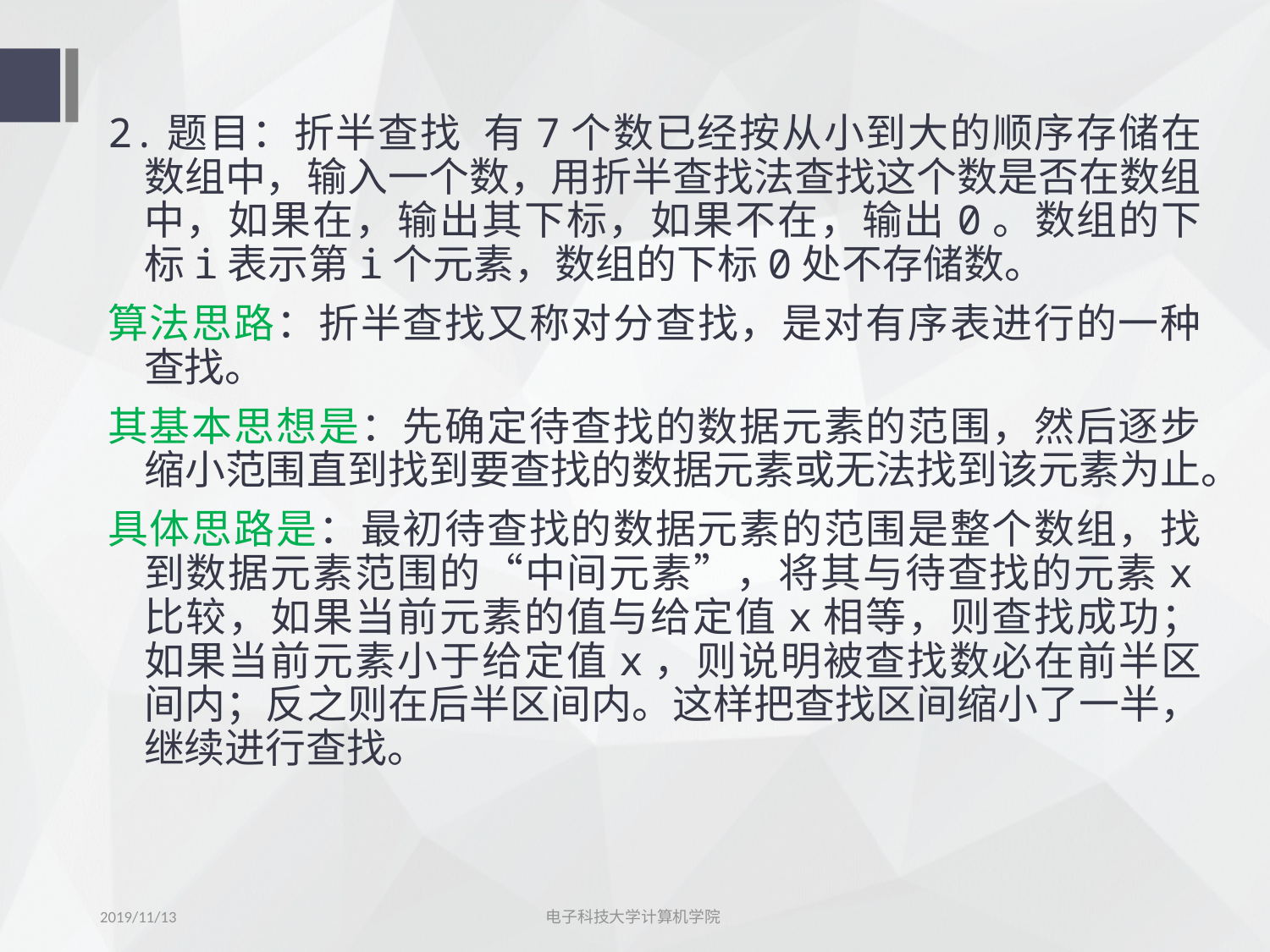

2.题目：折半查找  有7个数已经按从小到大的顺序存储在数组中，输入一个数，用折半查找法查找这个数是否在数组中，如果在，输出其下标，如果不在，输出0。数组的下标i表示第i个元素，数组的下标0处不存储数。
算法思路：折半查找又称对分查找，是对有序表进行的一种查找。
其基本思想是：先确定待查找的数据元素的范围，然后逐步缩小范围直到找到要查找的数据元素或无法找到该元素为止。
具体思路是：最初待查找的数据元素的范围是整个数组，找到数据元素范围的“中间元素”，将其与待查找的元素x比较，如果当前元素的值与给定值x相等，则查找成功；如果当前元素小于给定值x，则说明被查找数必在前半区间内；反之则在后半区间内。这样把查找区间缩小了一半，继续进行查找。

2019/11/13
电子科技大学计算机学院